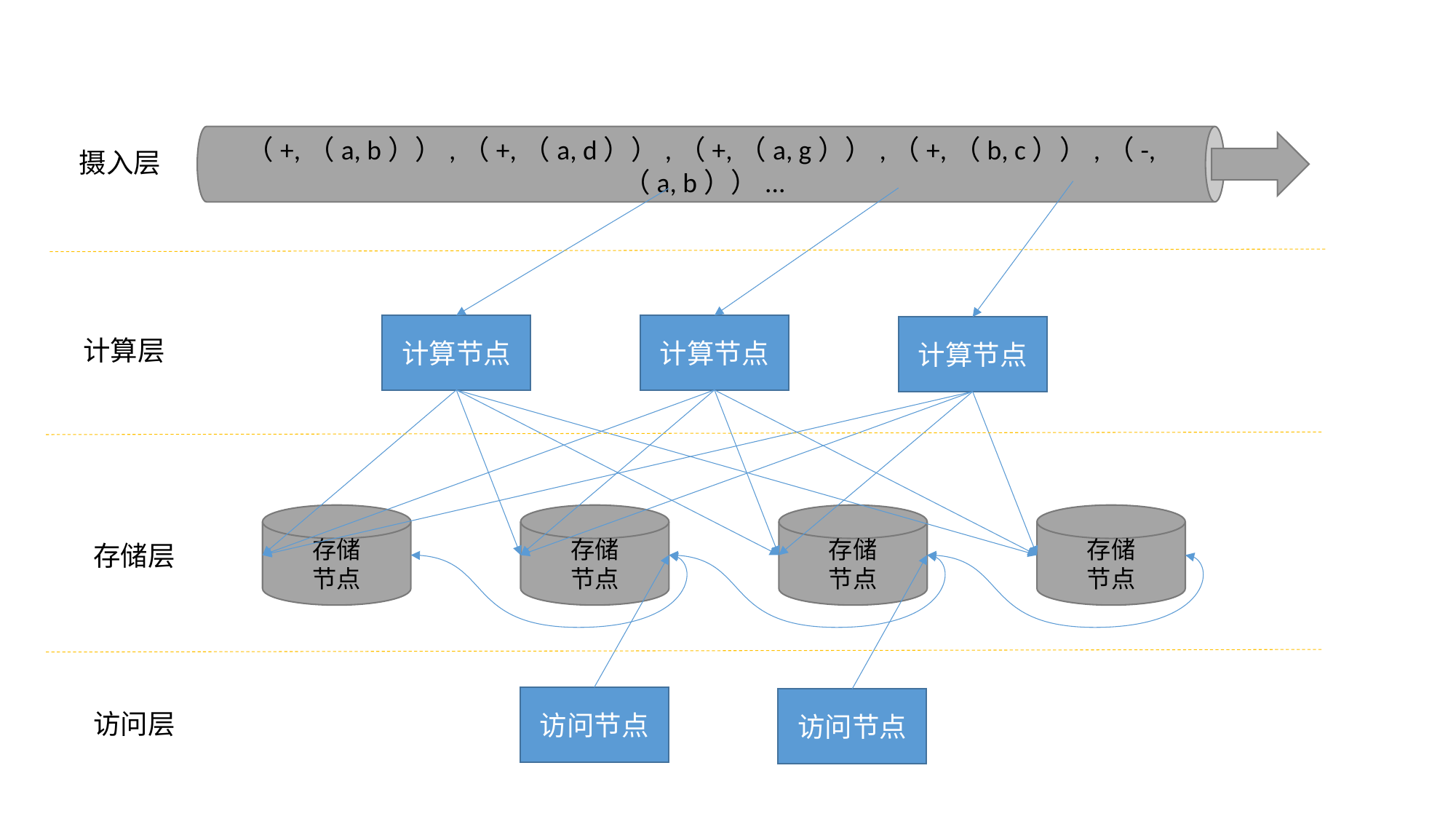

摄入层

（+,（a, b））,（+,（a, d））,（+,（a, g））,（+,（b, c））,（-,（a, b））...
计算层
计算节点
计算节点
计算节点
存储
节点
存储
节点
存储
节点
存储
节点
存储层
访问层
访问节点
访问节点